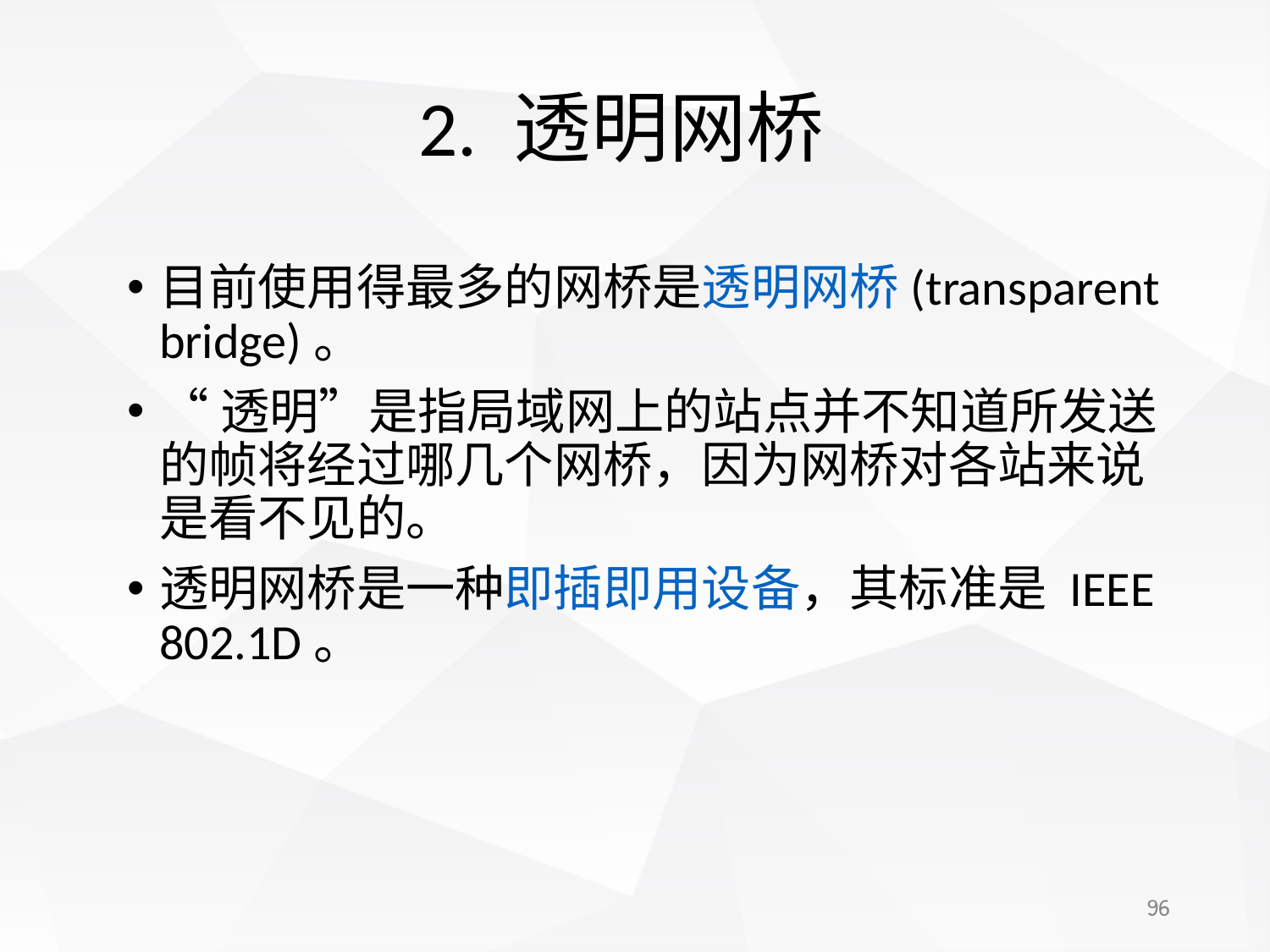

# 2. 透明网桥
目前使用得最多的网桥是透明网桥(transparent bridge)。
“透明”是指局域网上的站点并不知道所发送的帧将经过哪几个网桥，因为网桥对各站来说是看不见的。
透明网桥是一种即插即用设备，其标准是 IEEE 802.1D。
96